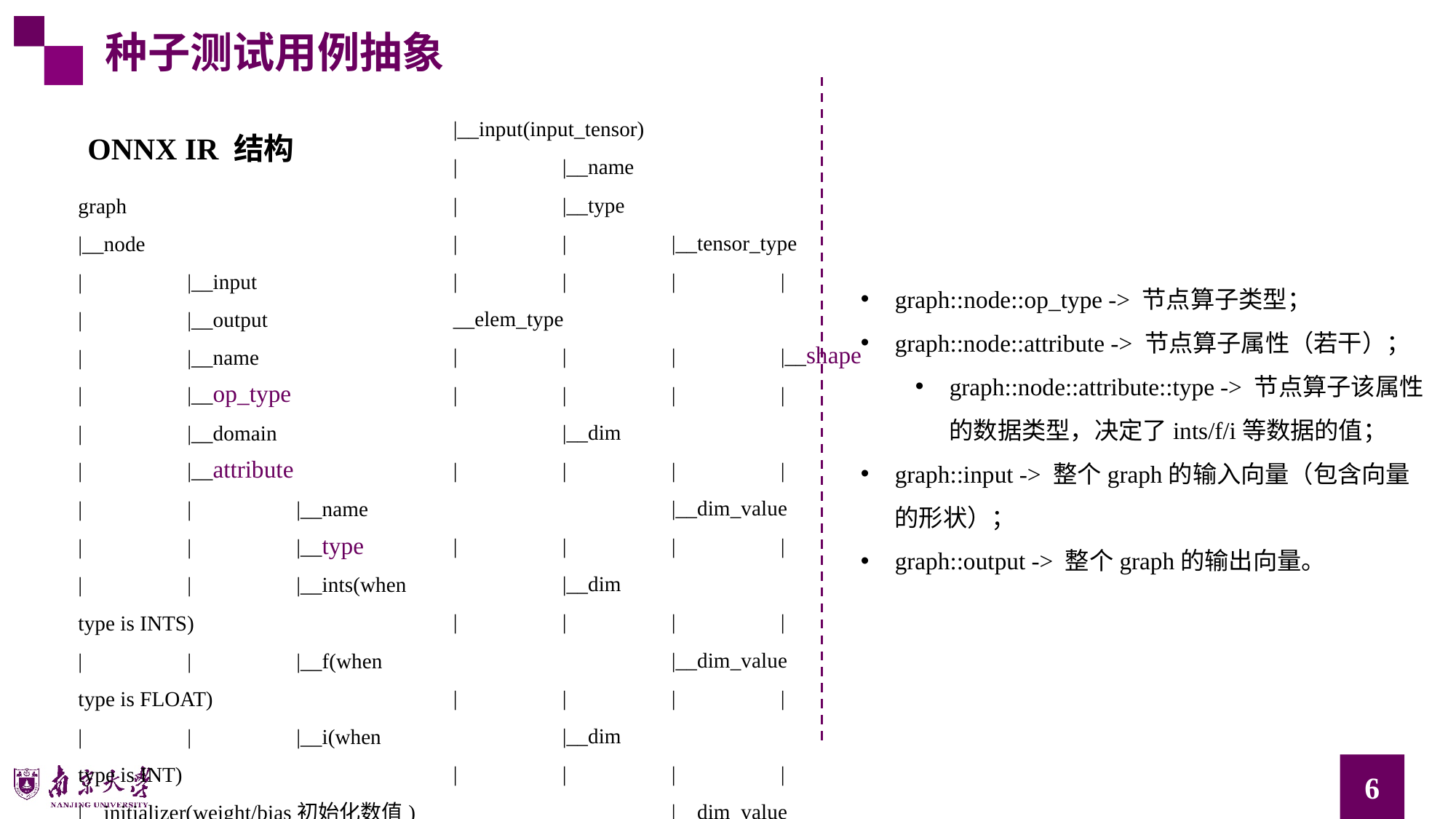

种子测试用例抽象
|__input(input_tensor)
|	|__name
|	|__type
|	|	|__tensor_type
|	|	|	|__elem_type
|	|	|	|__shape
|	|	|	|	|__dim
|	|	|	|		|__dim_value
|	|	|	|	|__dim
|	|	|	|		|__dim_value
|	|	|	|	|__dim
|	|	|	|		|__dim_value
|	|	|	|	|__dim
|	|	|	|		|__dim_value
|	|	|	|	|__...
|__output(output_tensor,同上)
ONNX IR 结构
graph
|__node
|	|__input
|	|__output
|	|__name
|	|__op_type
|	|__domain
|	|__attribute
|	|	|__name
|	|	|__type
|	|	|__ints(when type is INTS)
|	|	|__f(when type is FLOAT)
|	|	|__i(when type is INT)
|__initializer(weight/bias初始化数值)
graph::node::op_type -> 节点算子类型；
graph::node::attribute -> 节点算子属性（若干）；
graph::node::attribute::type -> 节点算子该属性的数据类型，决定了ints/f/i等数据的值；
graph::input -> 整个graph的输入向量（包含向量的形状）；
graph::output -> 整个graph的输出向量。
6